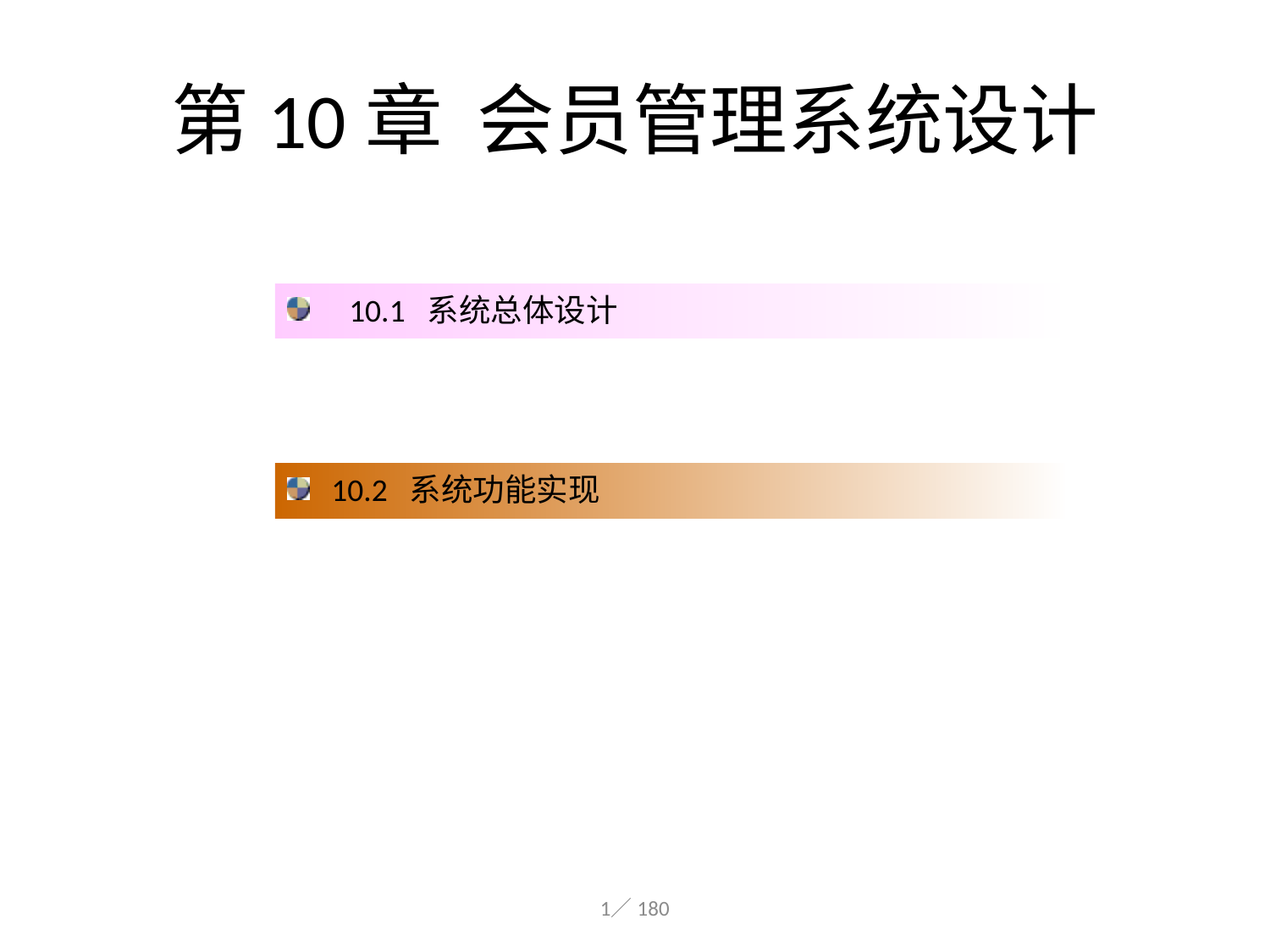

# 第10章  会员管理系统设计
　10.1  系统总体设计
   10.2  系统功能实现
1／180